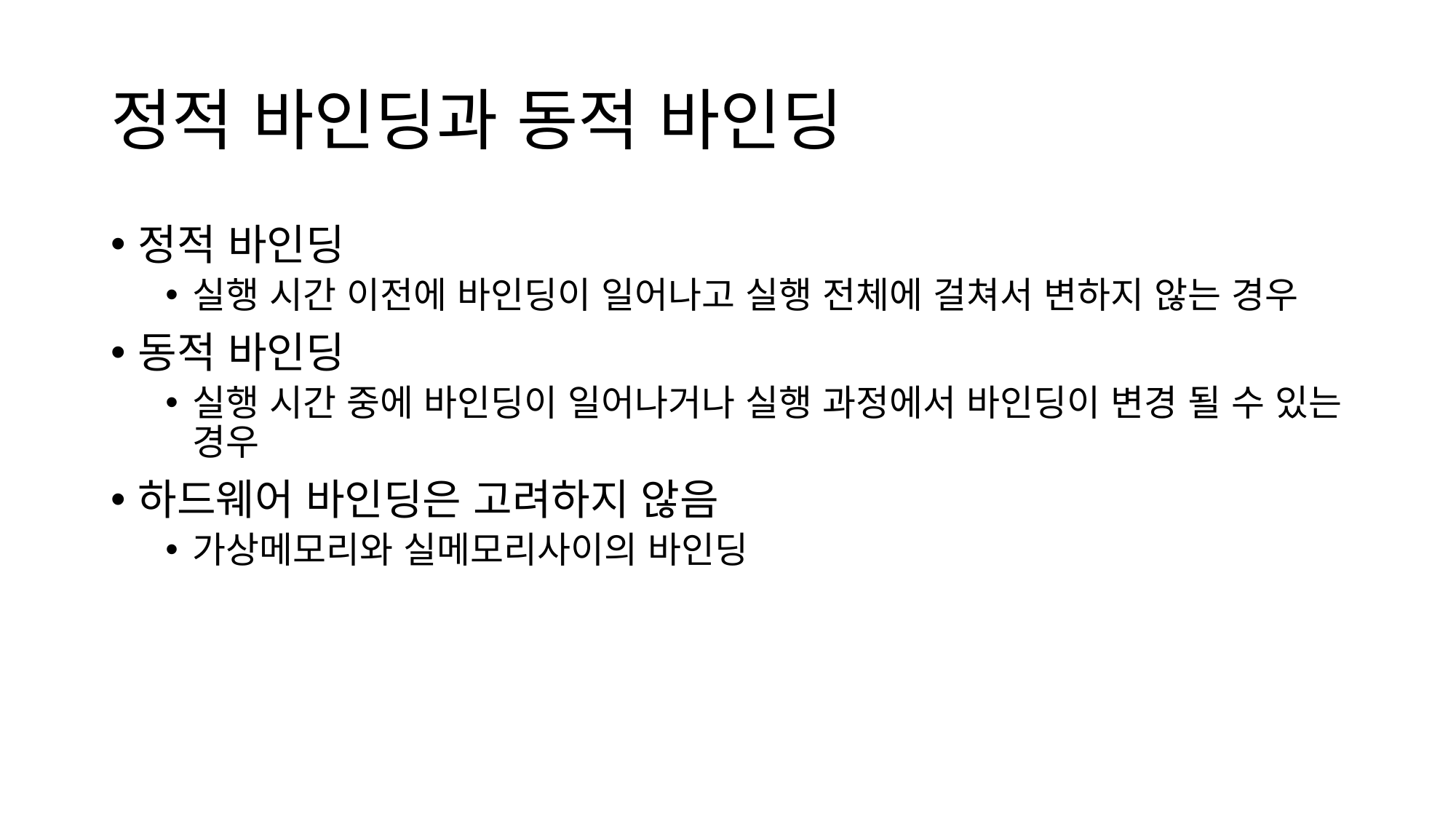

# 정적 바인딩과 동적 바인딩
정적 바인딩
실행 시간 이전에 바인딩이 일어나고 실행 전체에 걸쳐서 변하지 않는 경우
동적 바인딩
실행 시간 중에 바인딩이 일어나거나 실행 과정에서 바인딩이 변경 될 수 있는 경우
하드웨어 바인딩은 고려하지 않음
가상메모리와 실메모리사이의 바인딩